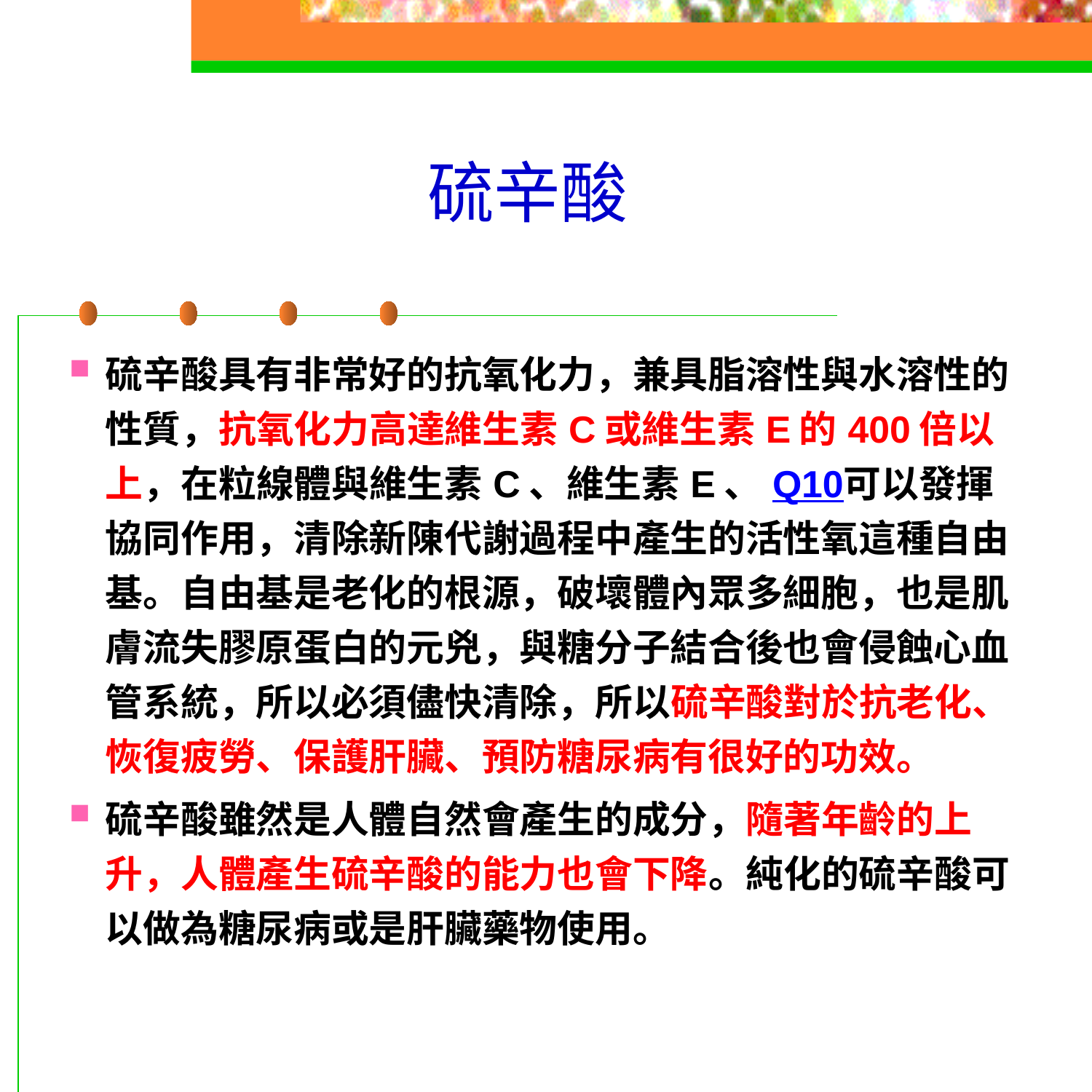

硫辛酸
硫辛酸具有非常好的抗氧化力，兼具脂溶性與水溶性的性質，抗氧化力高達維生素C或維生素E的400倍以上，在粒線體與維生素C、維生素E、Q10可以發揮協同作用，清除新陳代謝過程中產生的活性氧這種自由基。自由基是老化的根源，破壞體內眾多細胞，也是肌膚流失膠原蛋白的元兇，與糖分子結合後也會侵蝕心血管系統，所以必須儘快清除，所以硫辛酸對於抗老化、恢復疲勞、保護肝臟、預防糖尿病有很好的功效。
硫辛酸雖然是人體自然會產生的成分，隨著年齡的上升，人體產生硫辛酸的能力也會下降。純化的硫辛酸可以做為糖尿病或是肝臟藥物使用。
15